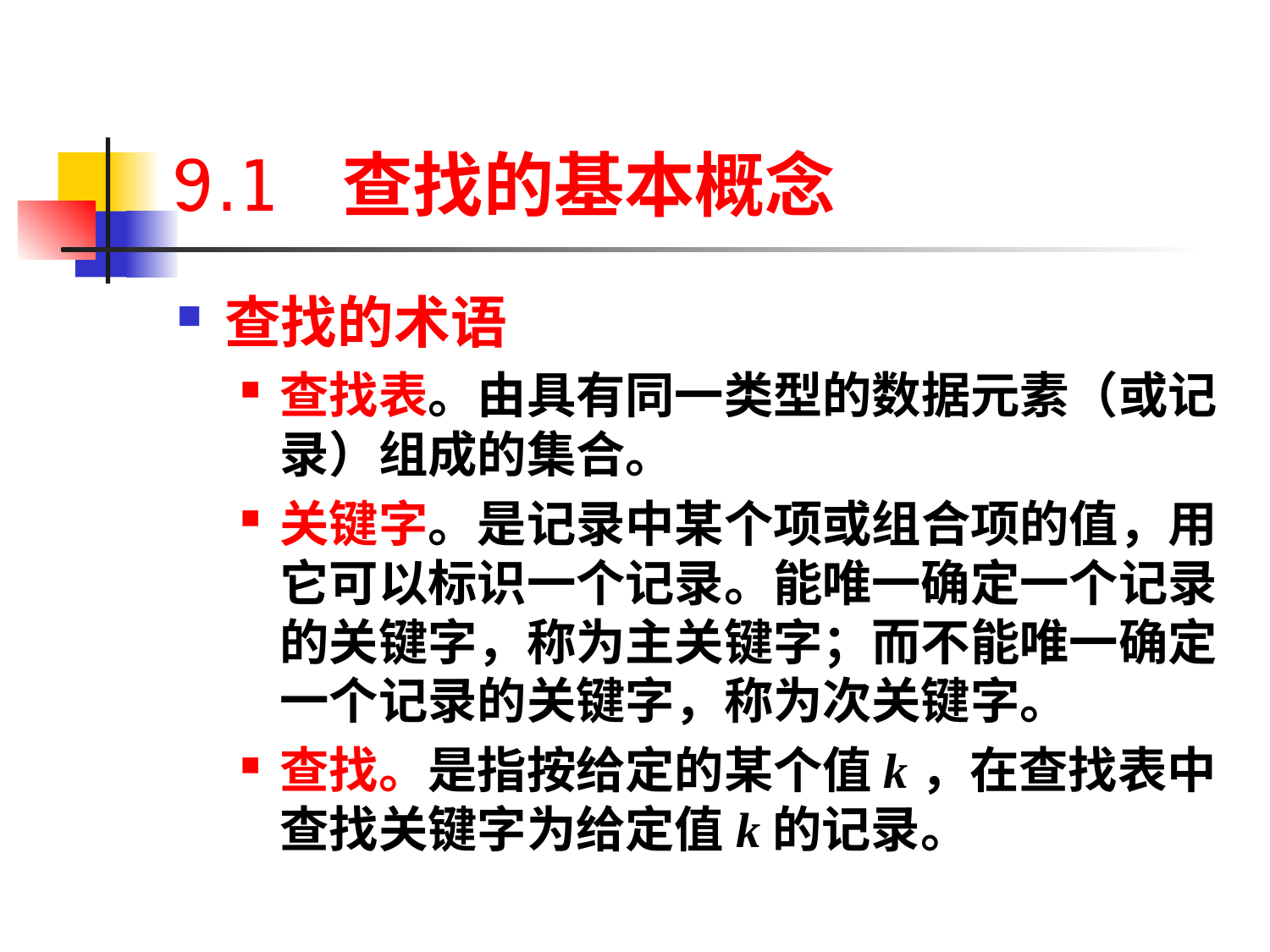

# 9.1  查找的基本概念
查找的术语
查找表。由具有同一类型的数据元素（或记录）组成的集合。
关键字。是记录中某个项或组合项的值，用它可以标识一个记录。能唯一确定一个记录的关键字，称为主关键字；而不能唯一确定一个记录的关键字，称为次关键字。
查找。是指按给定的某个值k，在查找表中查找关键字为给定值k的记录。